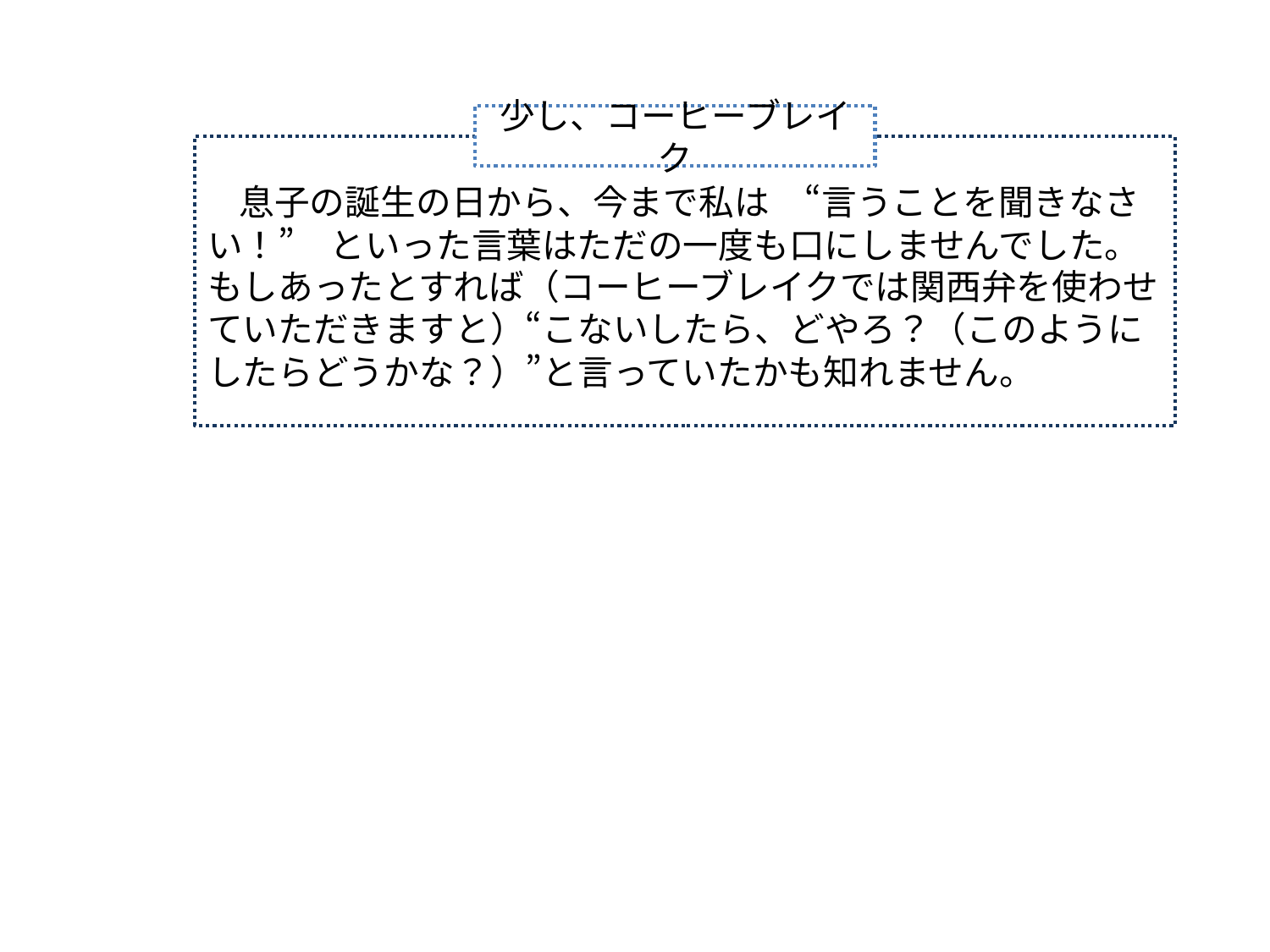

少し、コーヒーブレイク

　息子の誕生の日から、今まで私は　“言うことを聞きなさい！”　といった言葉はただの一度も口にしませんでした。もしあったとすれば（コーヒーブレイクでは関西弁を使わせていただきますと）“こないしたら、どやろ？（このようにしたらどうかな？）”と言っていたかも知れません。